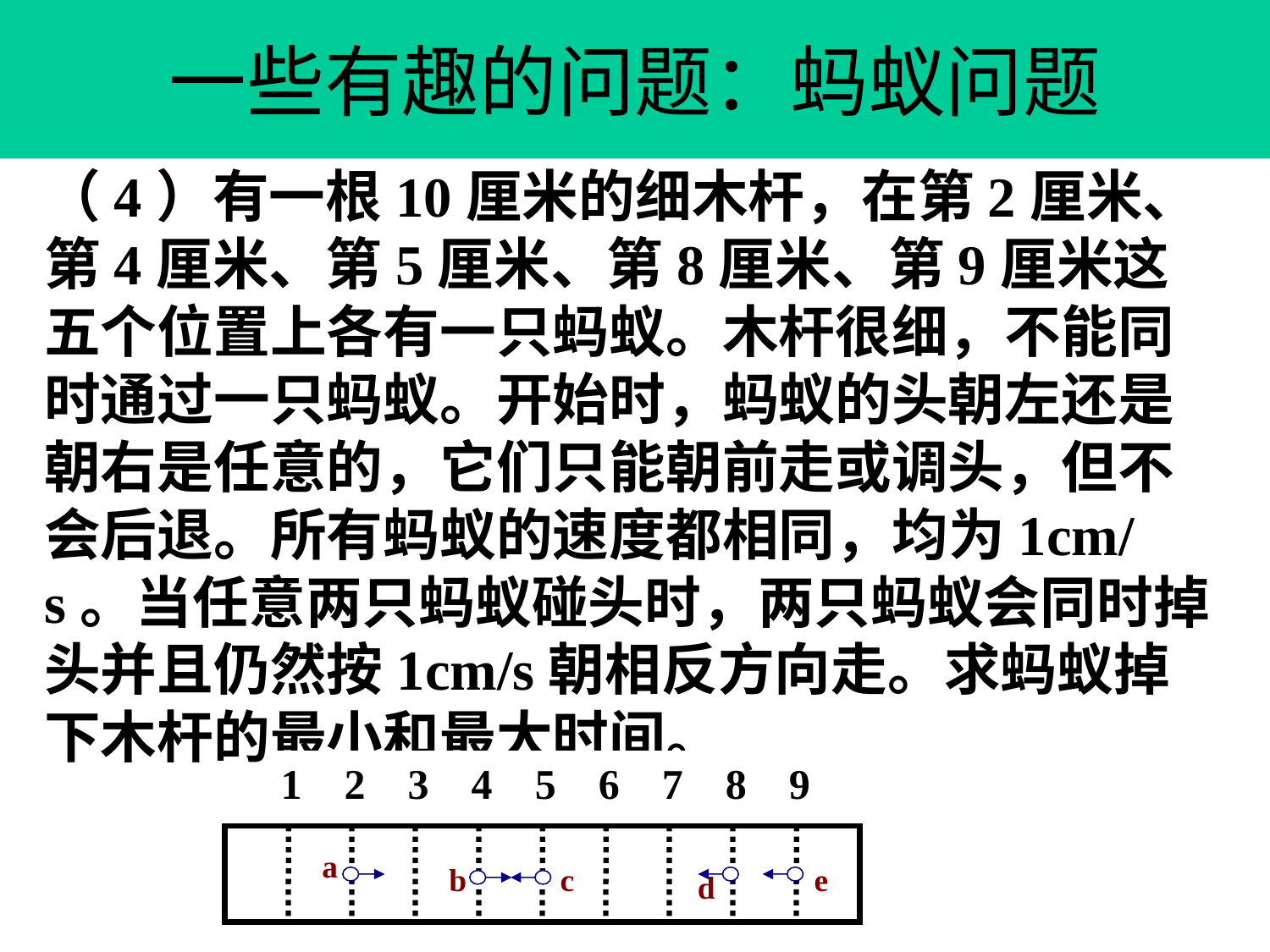

14 of 1
# 一些有趣的问题：蚂蚁问题
（4）有一根10厘米的细木杆，在第2厘米、第4厘米、第5厘米、第8厘米、第9厘米这五个位置上各有一只蚂蚁。木杆很细，不能同时通过一只蚂蚁。开始时，蚂蚁的头朝左还是朝右是任意的，它们只能朝前走或调头，但不会后退。所有蚂蚁的速度都相同，均为1cm/s。当任意两只蚂蚁碰头时，两只蚂蚁会同时掉头并且仍然按1cm/s朝相反方向走。求蚂蚁掉下木杆的最小和最大时间。
1    2    3    4    5    6    7    8    9

a
b
c
e
d